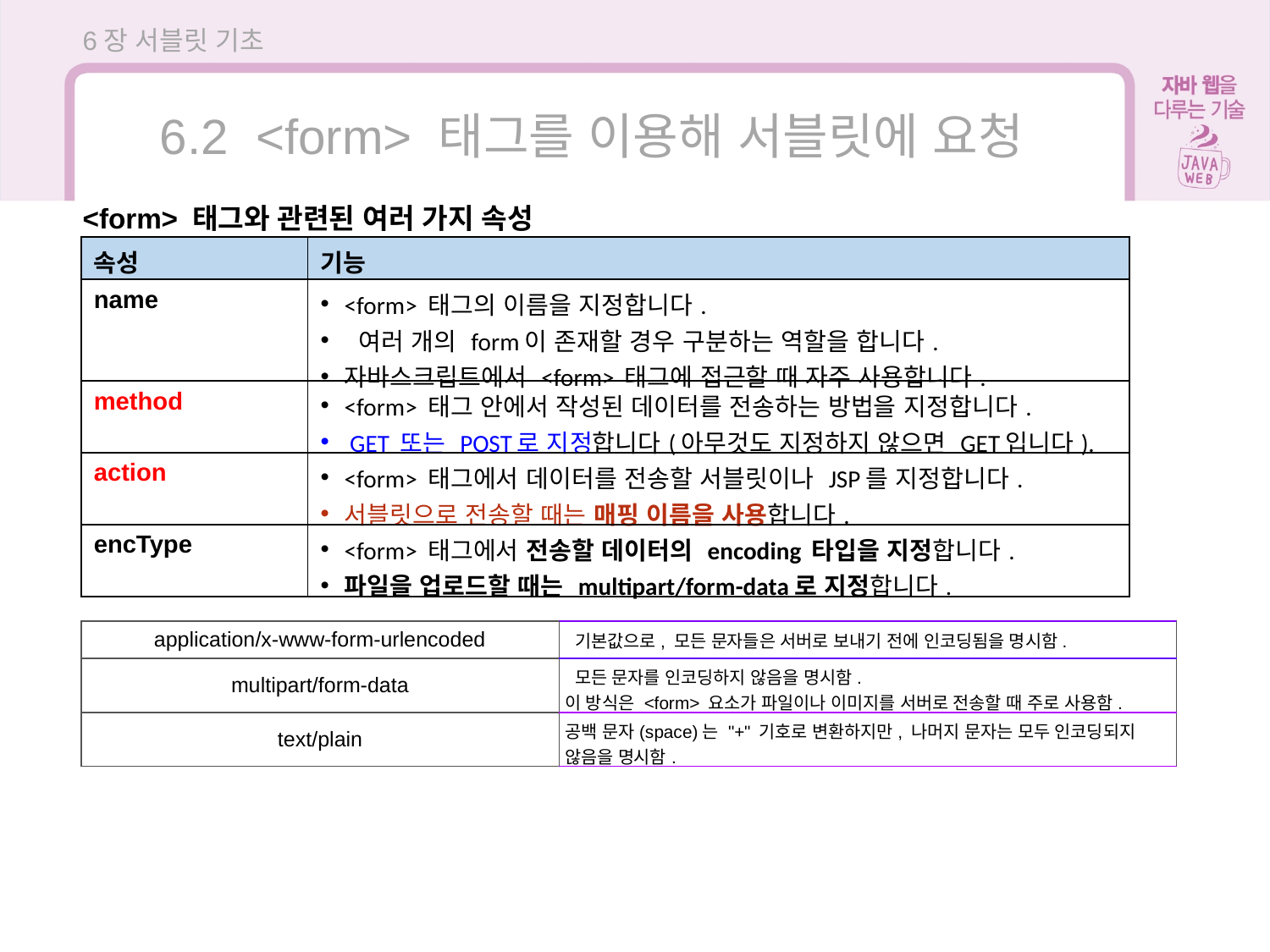

6장 서블릿 기초
6.2  <form> 태그를 이용해 서블릿에 요청
<form> 태그와 관련된 여러 가지 속성
| 속성 | 기능 |
| --- | --- |
| name | <form> 태그의 이름을 지정합니다. 여러 개의 form이 존재할 경우 구분하는 역할을 합니다. 자바스크립트에서 <form> 태그에 접근할 때 자주 사용합니다. |
| method | <form> 태그 안에서 작성된 데이터를 전송하는 방법을 지정합니다. GET 또는 POST로 지정합니다(아무것도 지정하지 않으면 GET입니다). |
| action | <form> 태그에서 데이터를 전송할 서블릿이나 JSP를 지정합니다. 서블릿으로 전송할 때는 매핑 이름을 사용합니다. |
| encType | <form> 태그에서 전송할 데이터의 encoding 타입을 지정합니다. 파일을 업로드할 때는 multipart/form-data로 지정합니다. |
| application/x-www-form-urlencoded | 기본값으로, 모든 문자들은 서버로 보내기 전에 인코딩됨을 명시함. |
| --- | --- |
| multipart/form-data | 모든 문자를 인코딩하지 않음을 명시함. 이 방식은 <form> 요소가 파일이나 이미지를 서버로 전송할 때 주로 사용함. |
| text/plain | 공백 문자(space)는 "+" 기호로 변환하지만, 나머지 문자는 모두 인코딩되지 않음을 명시함. |